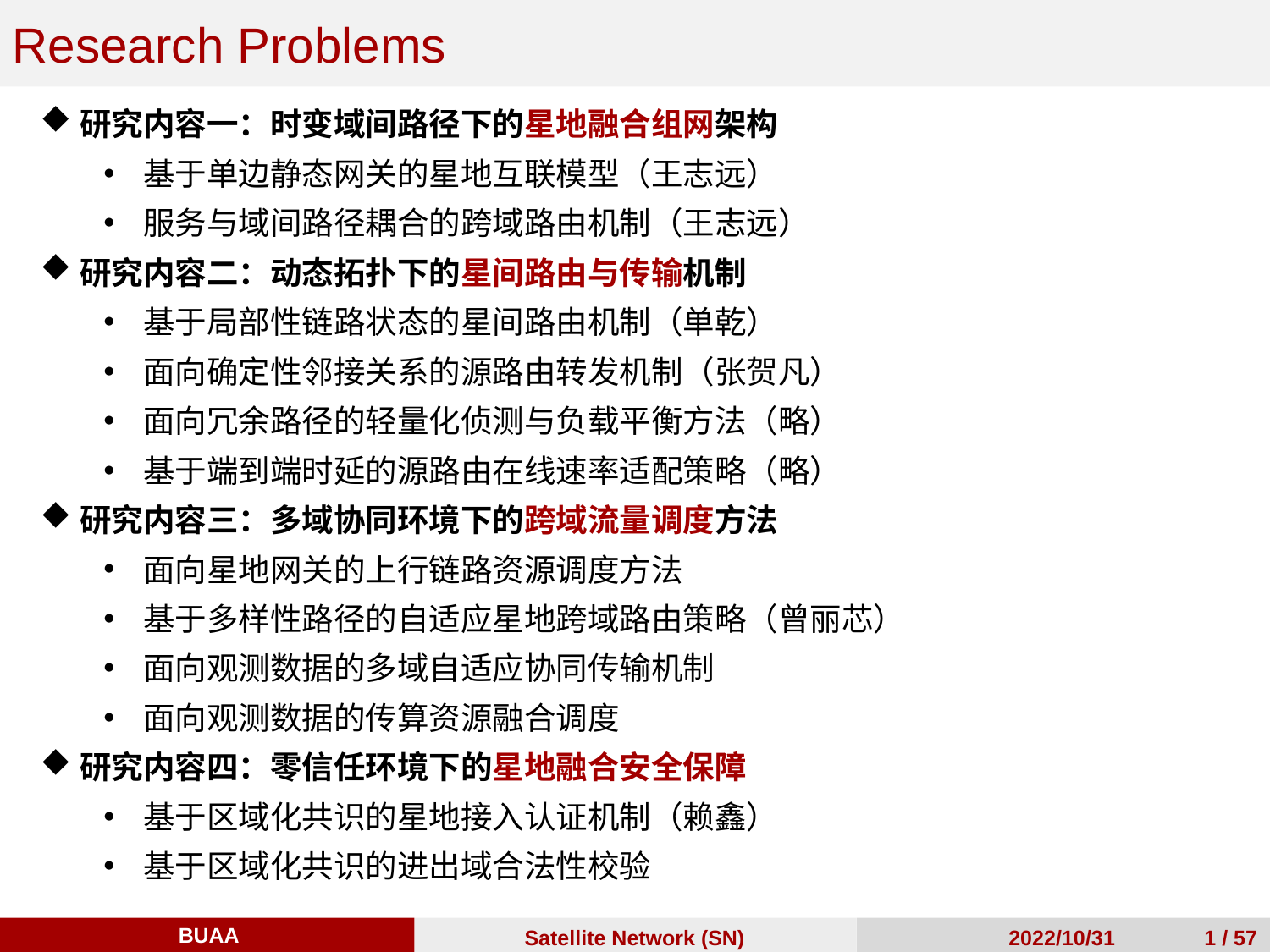

Research Problems
研究内容一：时变域间路径下的星地融合组网架构
基于单边静态网关的星地互联模型（王志远）
服务与域间路径耦合的跨域路由机制（王志远）
研究内容二：动态拓扑下的星间路由与传输机制
基于局部性链路状态的星间路由机制（单乾）
面向确定性邻接关系的源路由转发机制（张贺凡）
面向冗余路径的轻量化侦测与负载平衡方法（略）
基于端到端时延的源路由在线速率适配策略（略）
研究内容三：多域协同环境下的跨域流量调度方法
面向星地网关的上行链路资源调度方法
基于多样性路径的自适应星地跨域路由策略（曾丽芯）
面向观测数据的多域自适应协同传输机制
面向观测数据的传算资源融合调度
研究内容四：零信任环境下的星地融合安全保障
基于区域化共识的星地接入认证机制（赖鑫）
基于区域化共识的进出域合法性校验